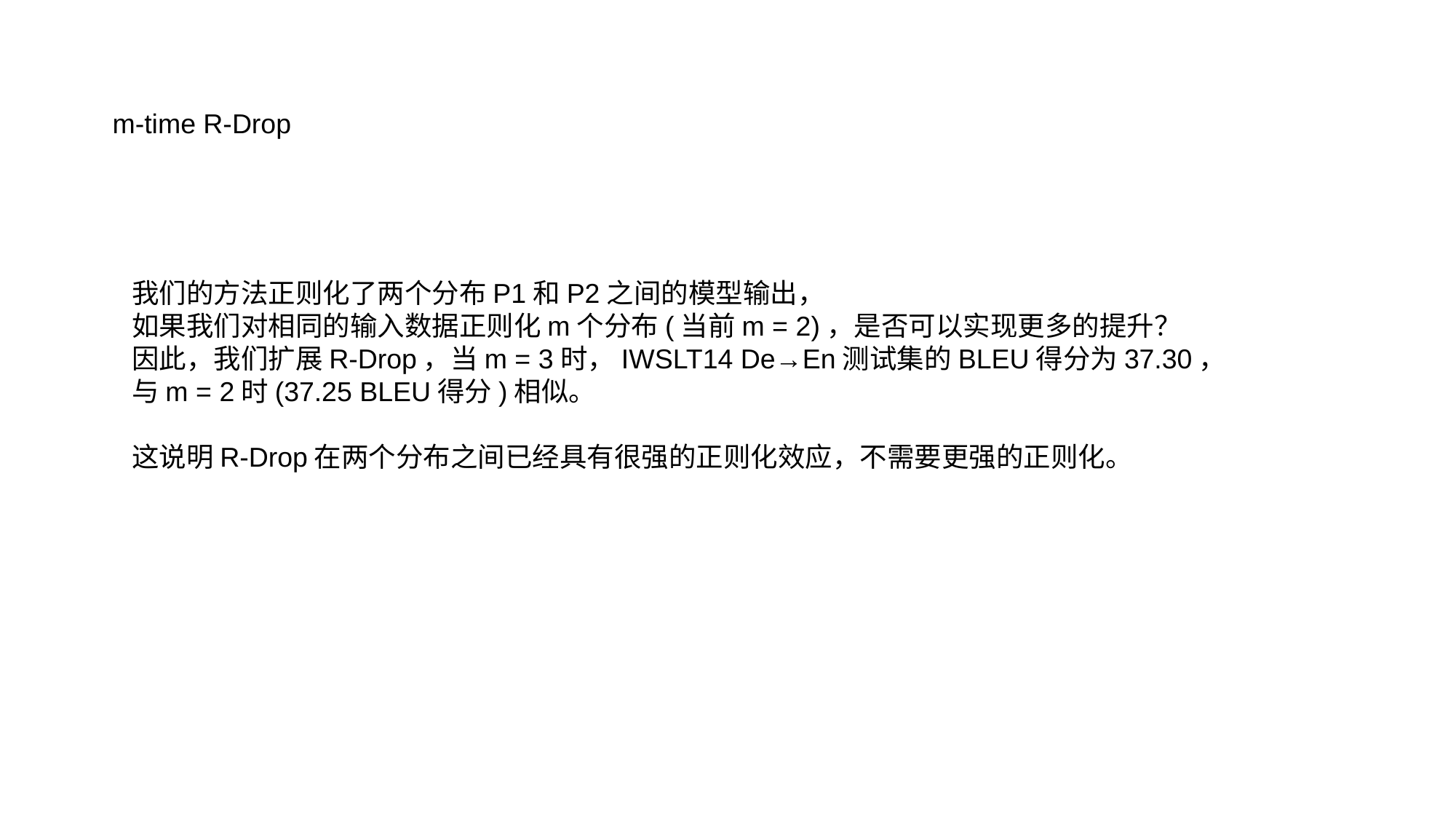

m-time R-Drop
我们的方法正则化了两个分布P1和P2之间的模型输出，
如果我们对相同的输入数据正则化m个分布(当前m = 2)，是否可以实现更多的提升？
因此，我们扩展R-Drop，当m = 3时，IWSLT14 De→En测试集的BLEU得分为37.30，与m = 2时(37.25 BLEU得分)相似。

这说明R-Drop在两个分布之间已经具有很强的正则化效应，不需要更强的正则化。